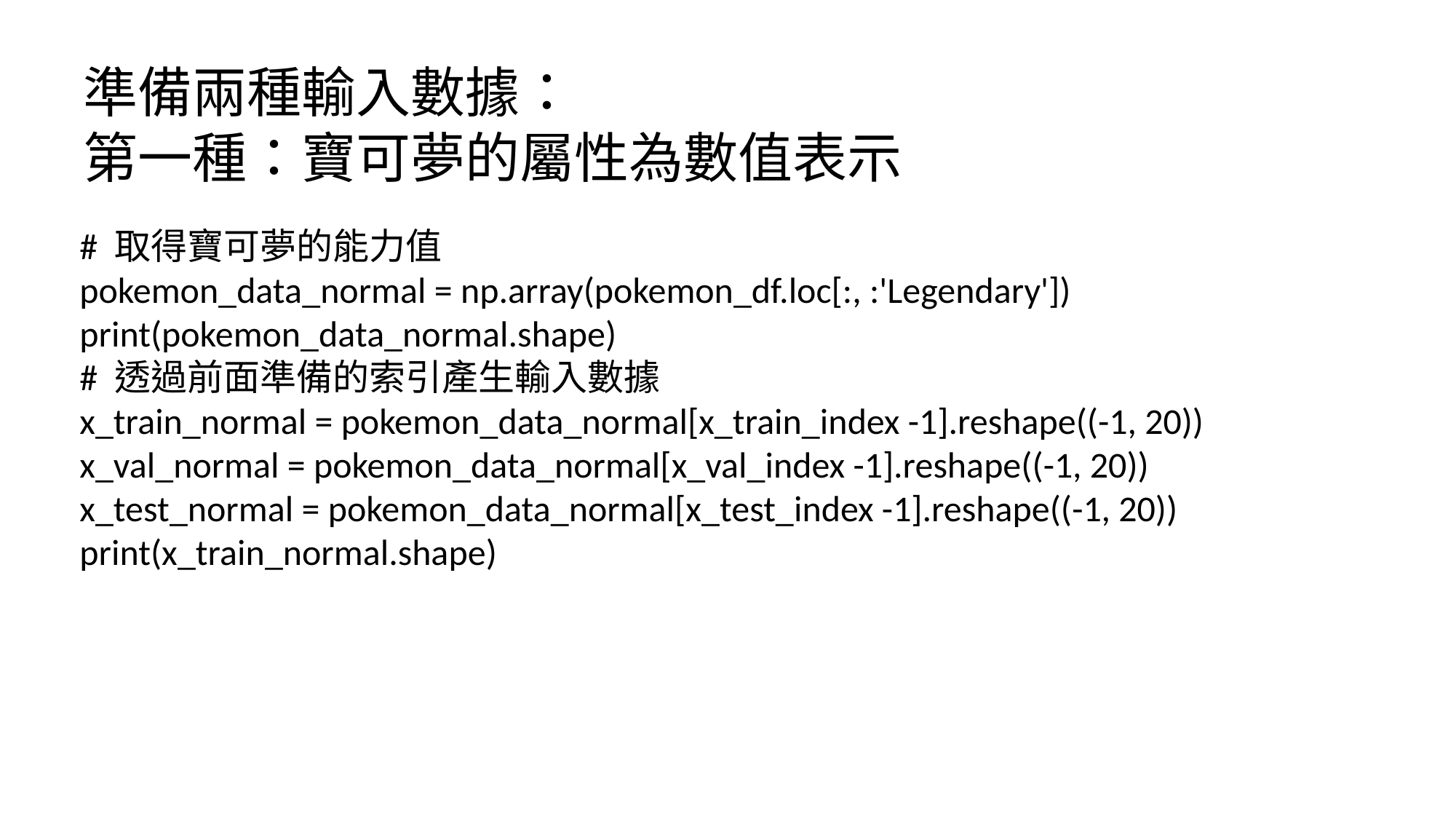

準備兩種輸入數據：
第一種：寶可夢的屬性為數值表示
# 取得寶可夢的能力值
pokemon_data_normal = np.array(pokemon_df.loc[:, :'Legendary'])
print(pokemon_data_normal.shape)
# 透過前面準備的索引產生輸入數據
x_train_normal = pokemon_data_normal[x_train_index -1].reshape((-1, 20))
x_val_normal = pokemon_data_normal[x_val_index -1].reshape((-1, 20))
x_test_normal = pokemon_data_normal[x_test_index -1].reshape((-1, 20))
print(x_train_normal.shape)